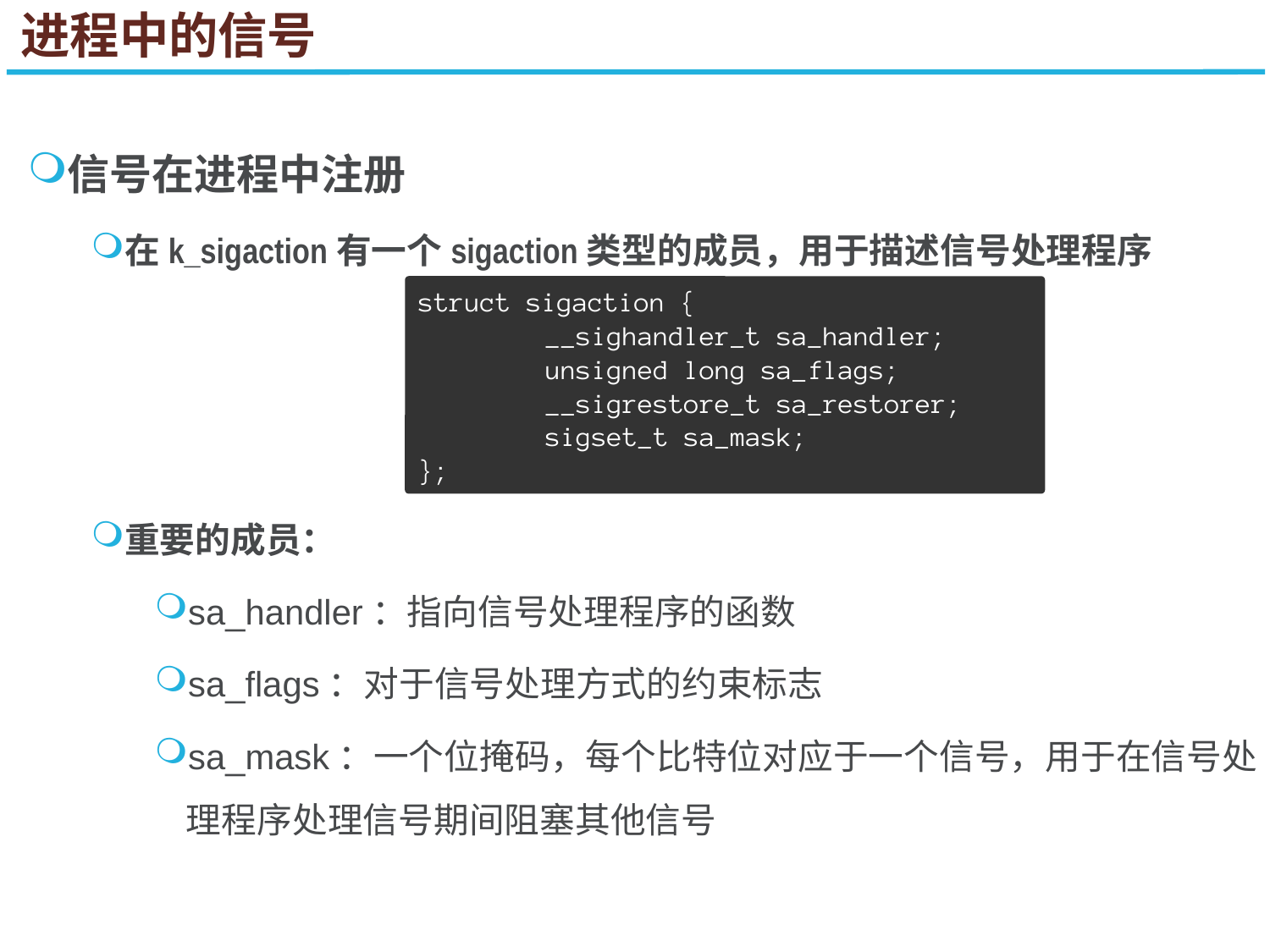

进程中的信号
信号在进程中注册
在k_sigaction有一个sigaction类型的成员，用于描述信号处理程序

重要的成员：
sa_handler：指向信号处理程序的函数
sa_flags：对于信号处理方式的约束标志
sa_mask：一个位掩码，每个比特位对应于一个信号，用于在信号处理程序处理信号期间阻塞其他信号

struct sigaction {
	__sighandler_t sa_handler;
	unsigned long sa_flags;
	__sigrestore_t sa_restorer;
	sigset_t sa_mask;
};